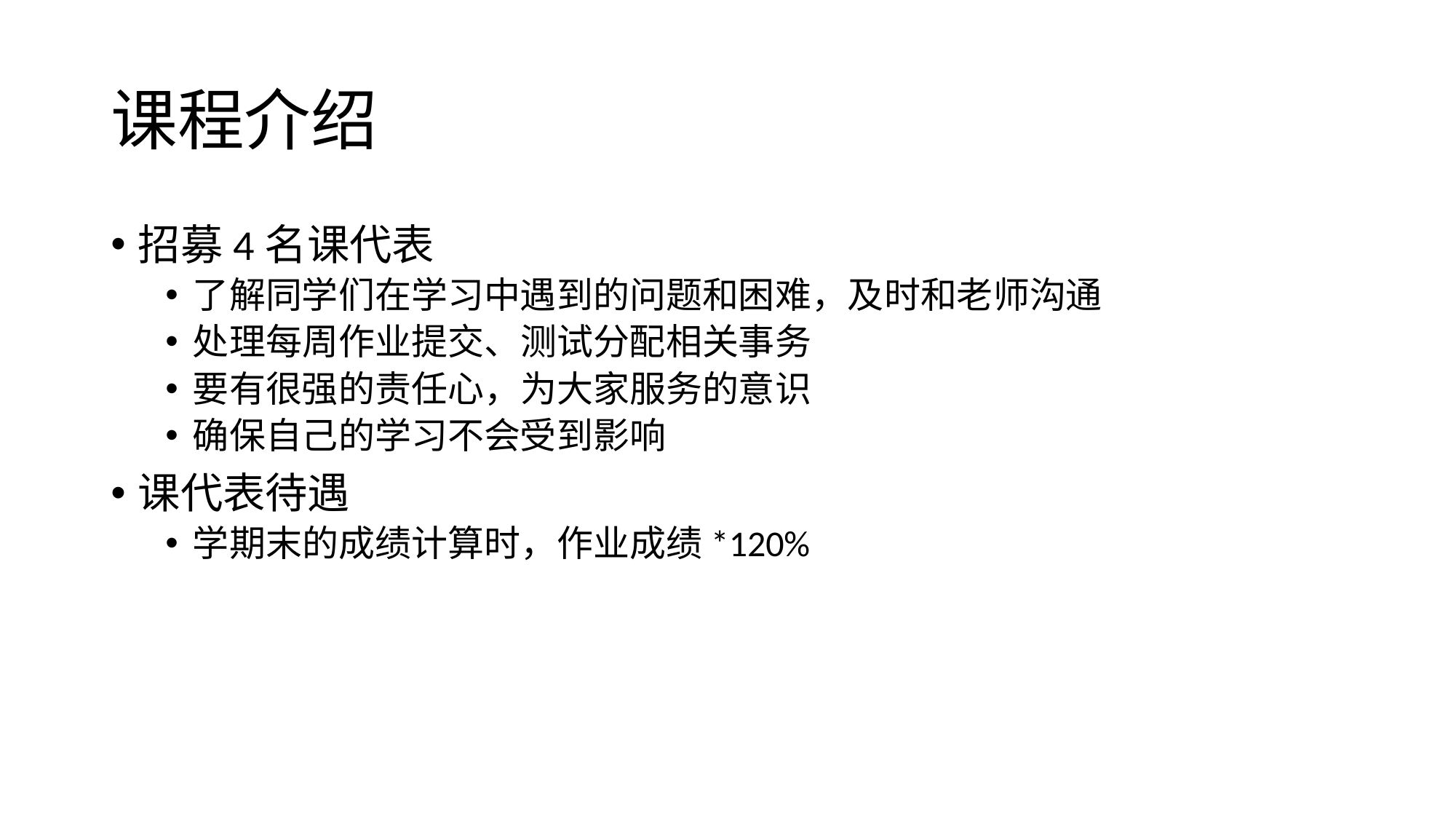

# 课程介绍
招募4名课代表
了解同学们在学习中遇到的问题和困难，及时和老师沟通
处理每周作业提交、测试分配相关事务
要有很强的责任心，为大家服务的意识
确保自己的学习不会受到影响
课代表待遇
学期末的成绩计算时，作业成绩*120%